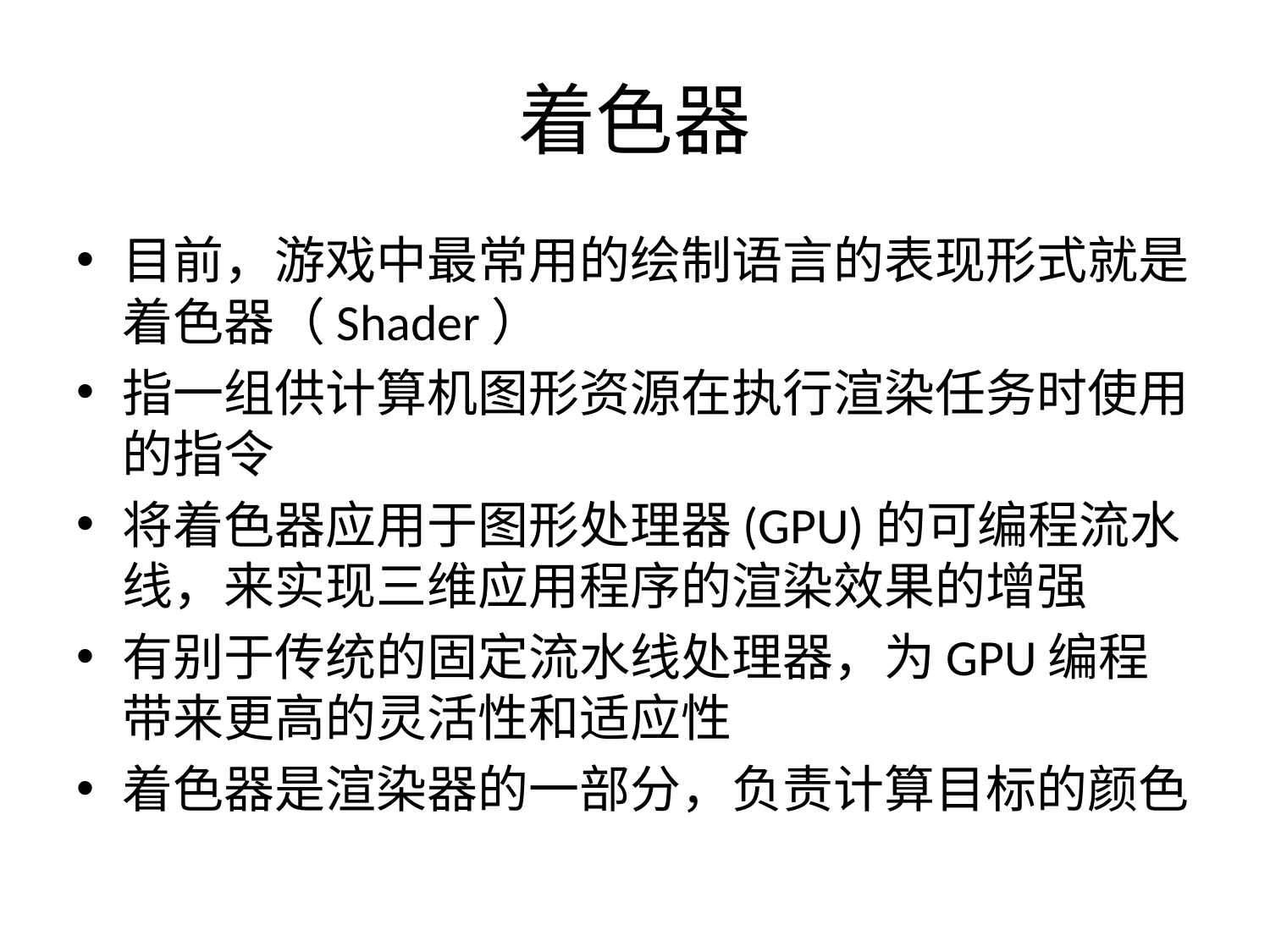

# 着色器
目前，游戏中最常用的绘制语言的表现形式就是着色器（Shader）
指一组供计算机图形资源在执行渲染任务时使用的指令
将着色器应用于图形处理器(GPU)的可编程流水线，来实现三维应用程序的渲染效果的增强
有别于传统的固定流水线处理器，为GPU编程带来更高的灵活性和适应性
着色器是渲染器的一部分，负责计算目标的颜色